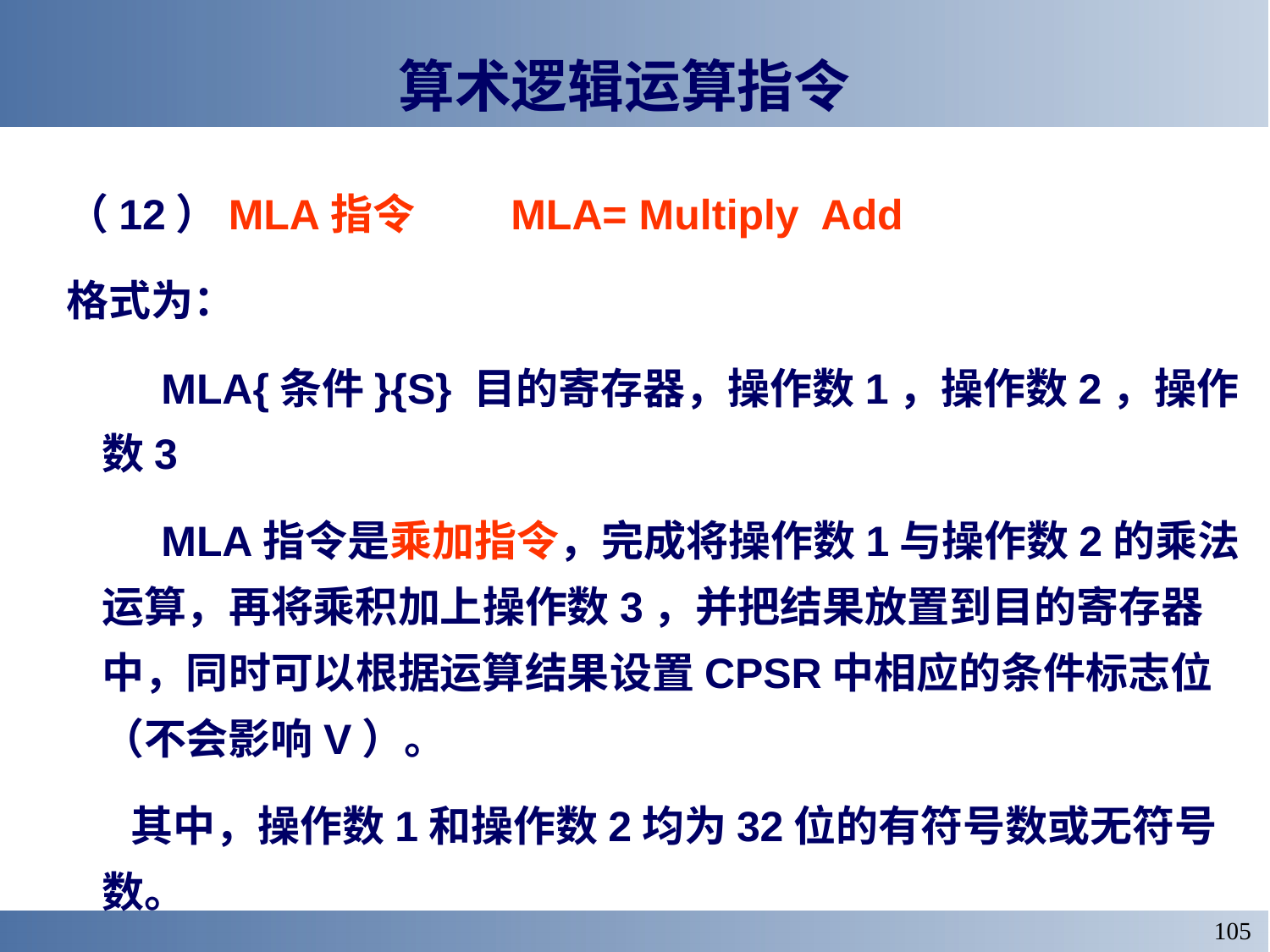

# 算术逻辑运算指令
（12）MLA指令         MLA= Multiply  Add
格式为：
        MLA{条件}{S} 目的寄存器，操作数1，操作数2，操作数3
        MLA指令是乘加指令，完成将操作数1与操作数2的乘法运算，再将乘积加上操作数3，并把结果放置到目的寄存器中，同时可以根据运算结果设置CPSR中相应的条件标志位（不会影响V）。
	  其中，操作数1和操作数2均为32位的有符号数或无符号数。